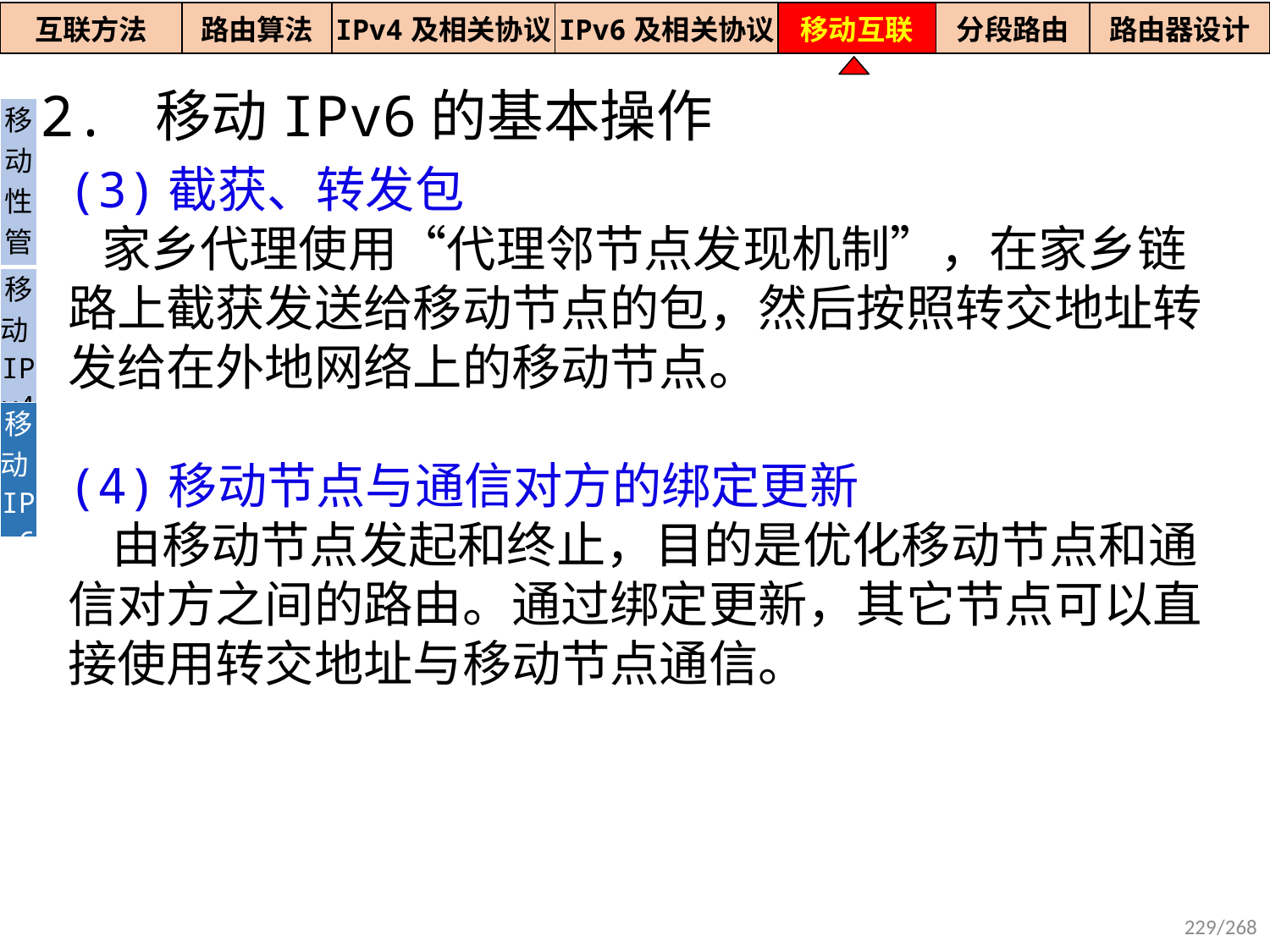

| 互联方法 | 路由算法 | IPv4及相关协议 | IPv6及相关协议 | 移动互联 | 分段路由 | 路由器设计 |
| --- | --- | --- | --- | --- | --- | --- |

2. 移动IPv6的基本操作
| 移动性管理 |
| --- |
| 移动IPv4 |
| 移动IPv6 |
(3)截获、转发包
  家乡代理使用“代理邻节点发现机制”，在家乡链路上截获发送给移动节点的包，然后按照转交地址转发给在外地网络上的移动节点。

(4)移动节点与通信对方的绑定更新
   由移动节点发起和终止，目的是优化移动节点和通信对方之间的路由。通过绑定更新，其它节点可以直接使用转交地址与移动节点通信。
229/268